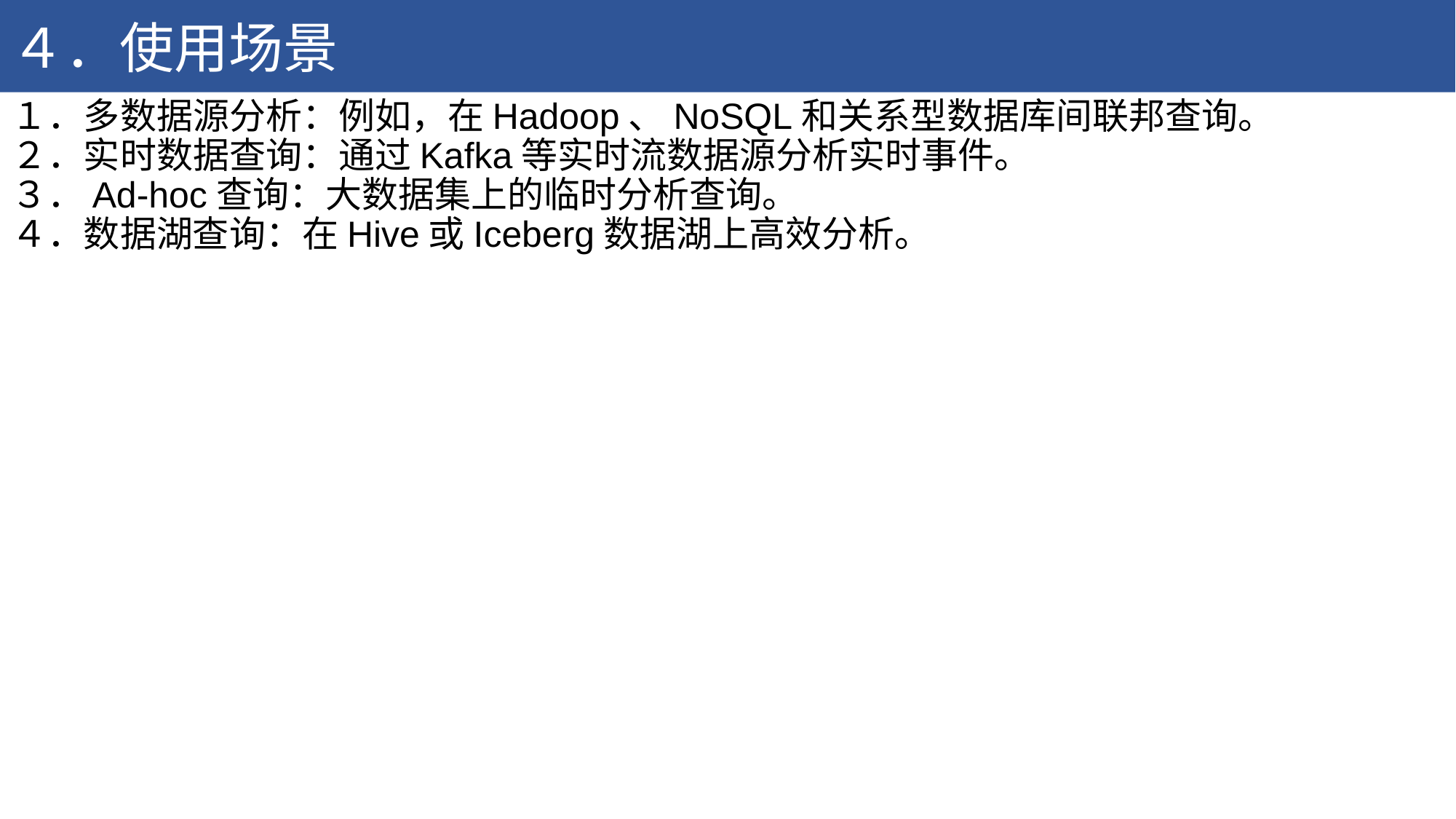

４．使用场景
# １．多数据源分析：例如，在Hadoop、NoSQL和关系型数据库间联邦查询。 ２．实时数据查询：通过Kafka等实时流数据源分析实时事件。 ３．Ad-hoc查询：大数据集上的临时分析查询。 ４．数据湖查询：在Hive或Iceberg数据湖上高效分析。